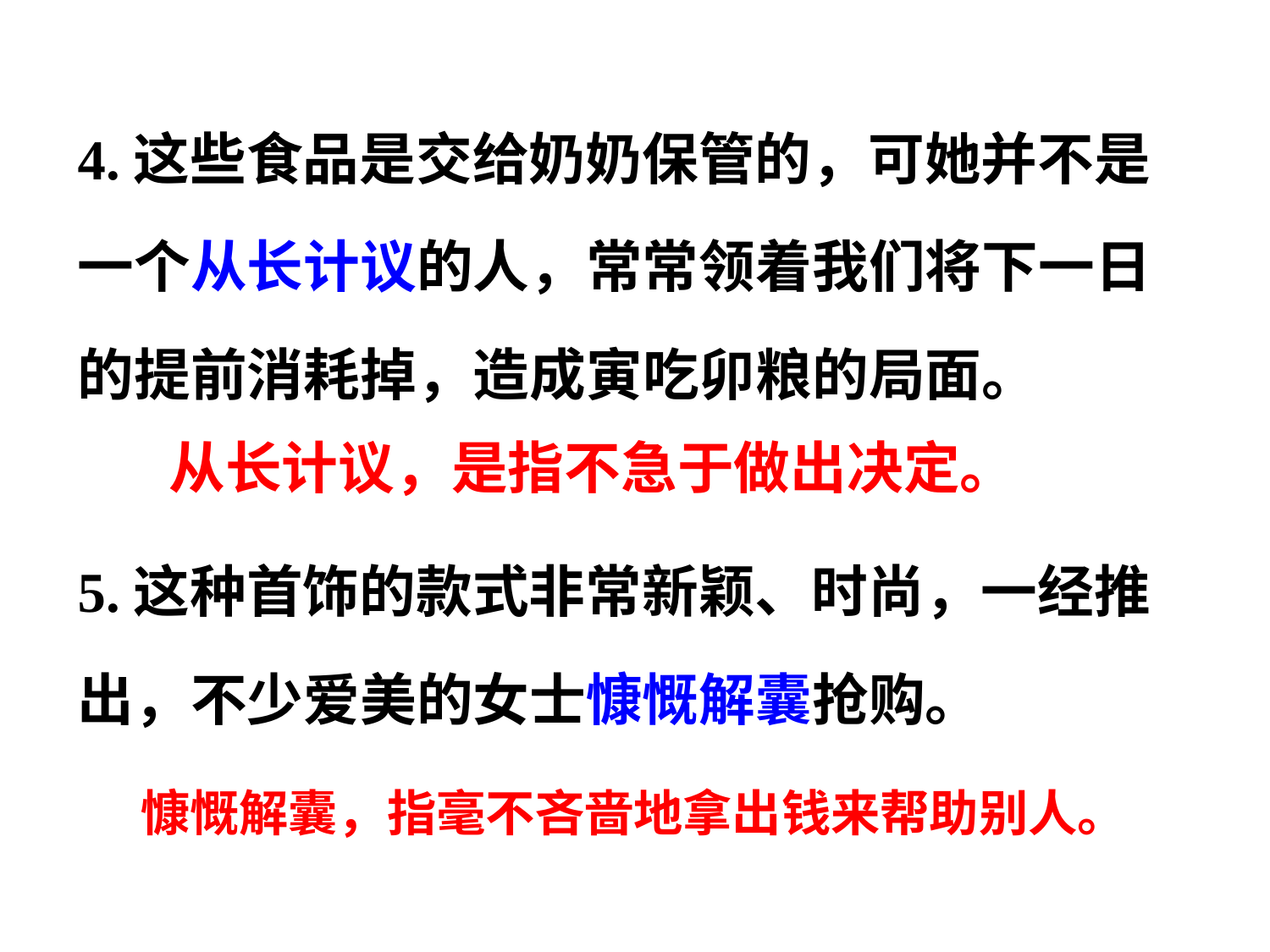

4.这些食品是交给奶奶保管的，可她并不是一个从长计议的人，常常领着我们将下一日的提前消耗掉，造成寅吃卯粮的局面。

5.这种首饰的款式非常新颖、时尚，一经推出，不少爱美的女士慷慨解囊抢购。

从长计议，是指不急于做出决定。
慷慨解囊，指毫不吝啬地拿出钱来帮助别人。